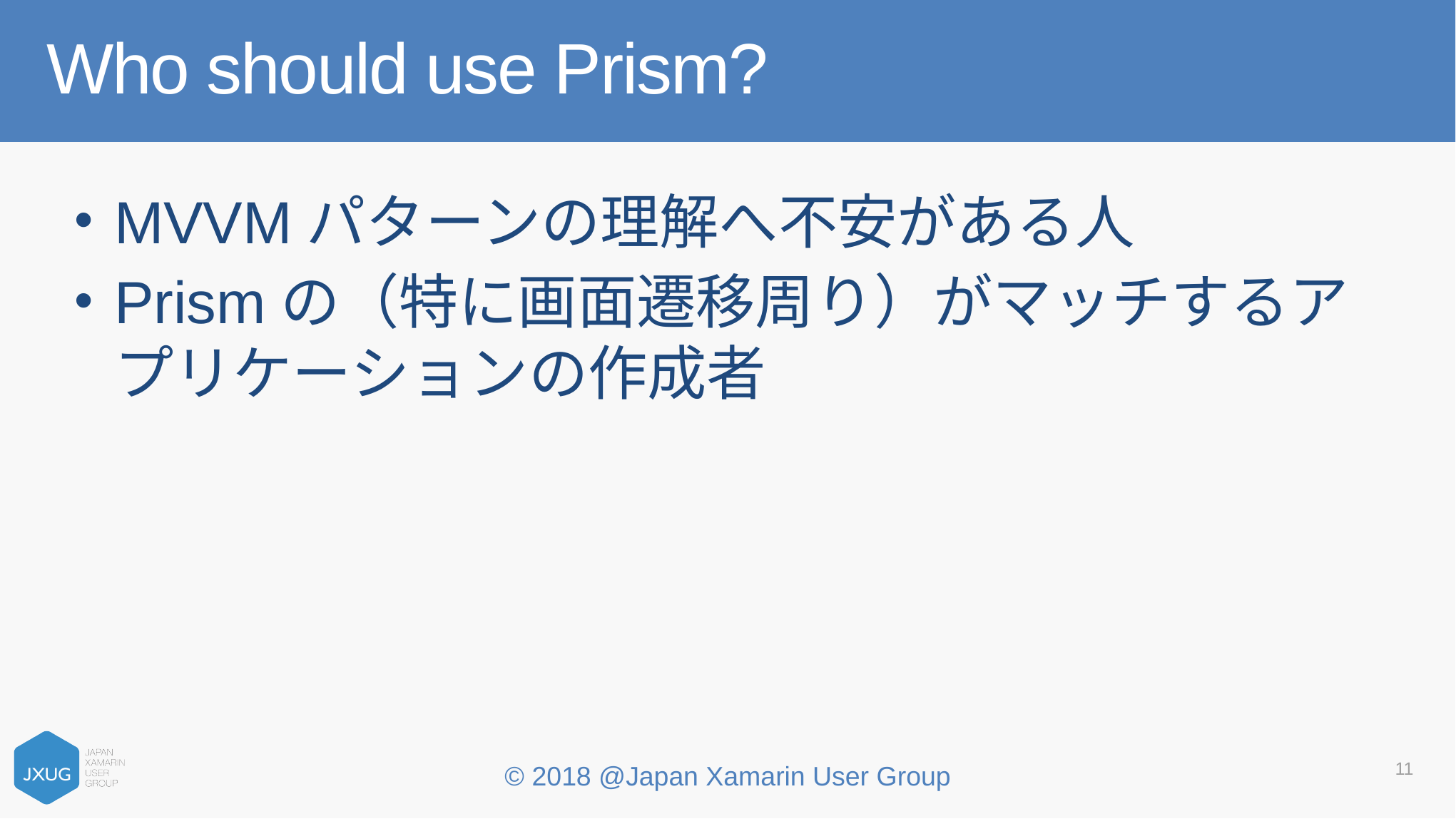

# Who should use Prism?
MVVMパターンの理解へ不安がある人
Prismの（特に画面遷移周り）がマッチするアプリケーションの作成者
11